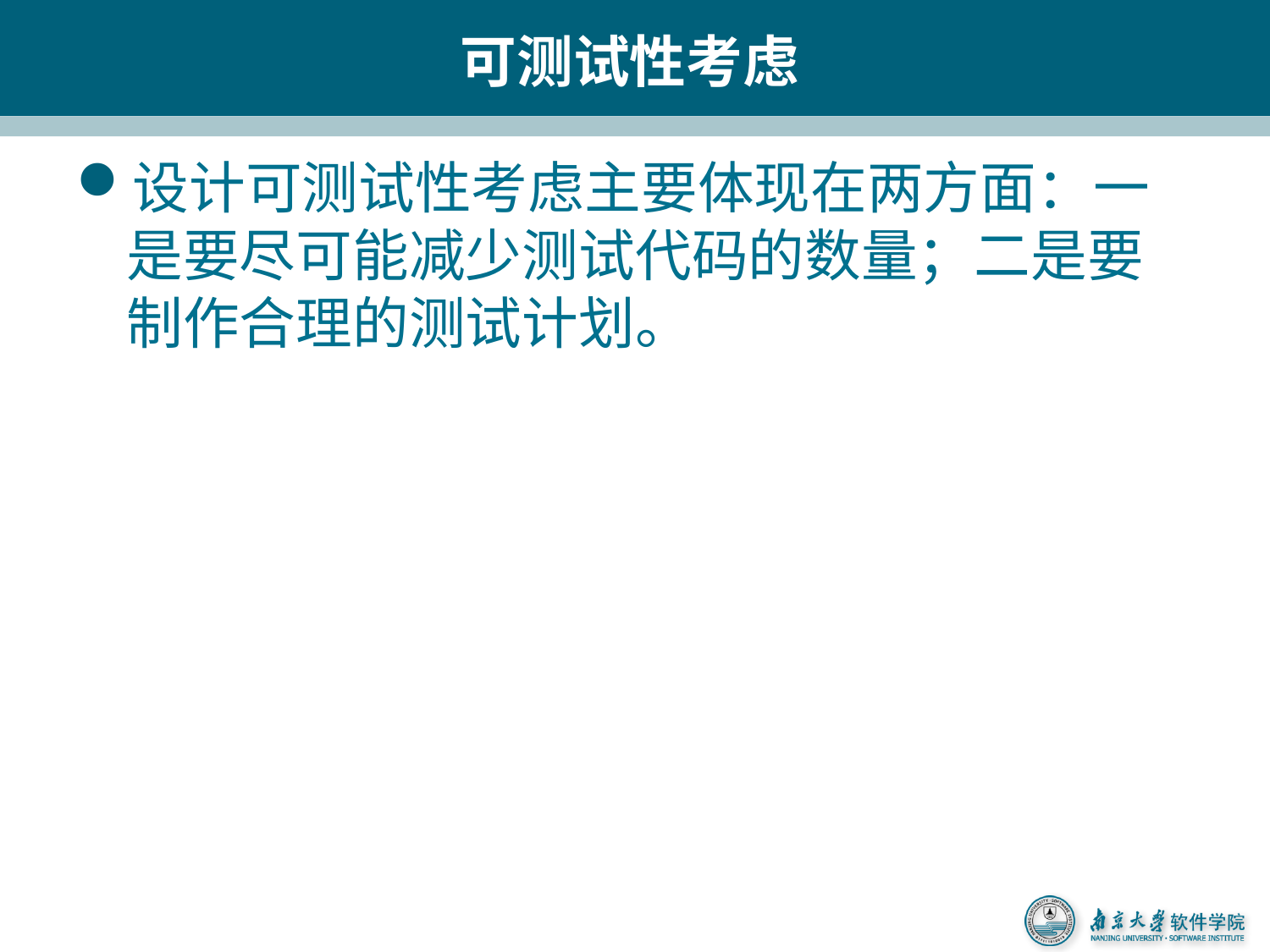

# 可测试性考虑
设计可测试性考虑主要体现在两方面：一是要尽可能减少测试代码的数量；二是要制作合理的测试计划。